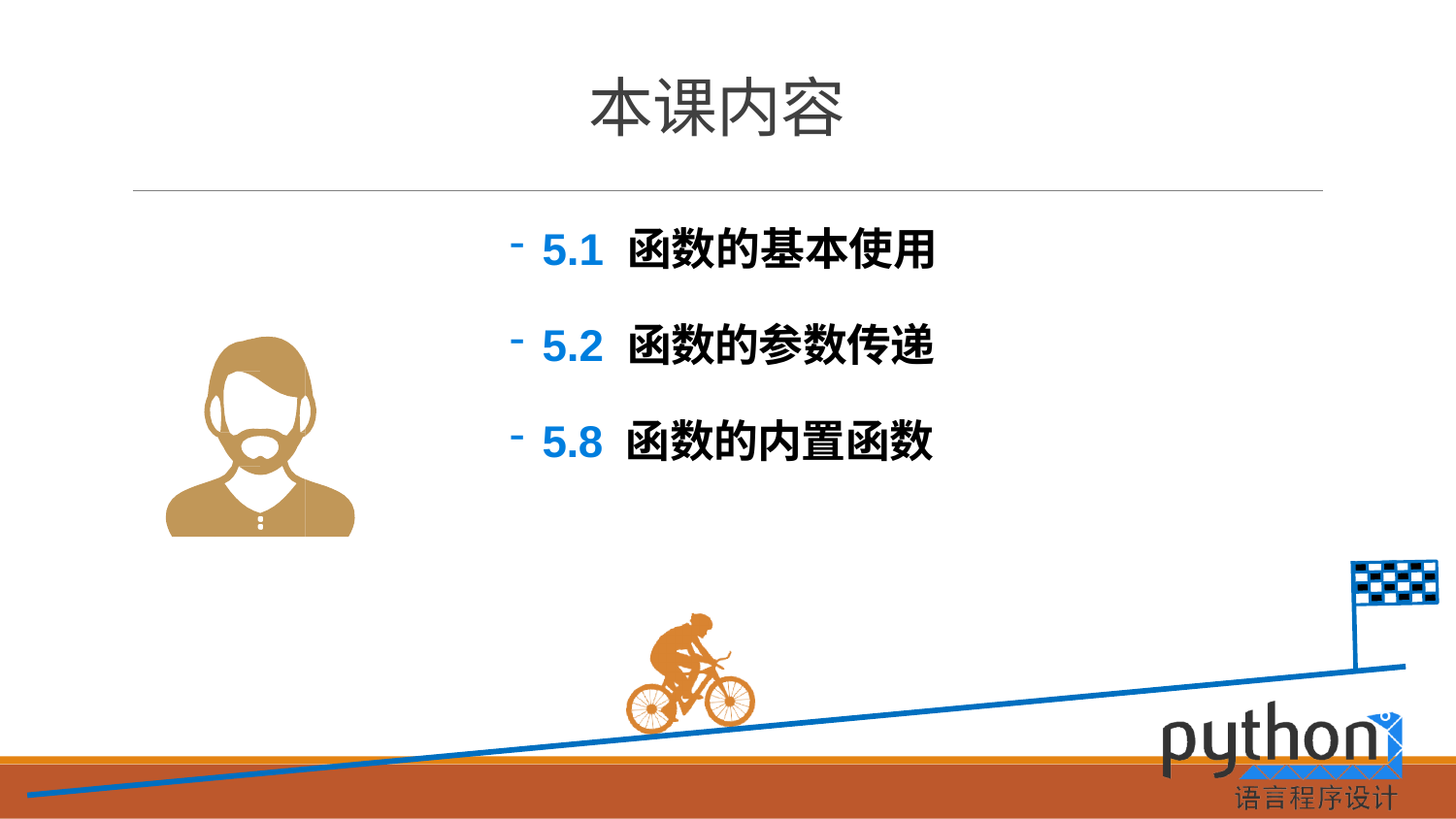

# 本课内容
5.1 函数的基本使用
5.2 函数的参数传递
5.8 函数的内置函数